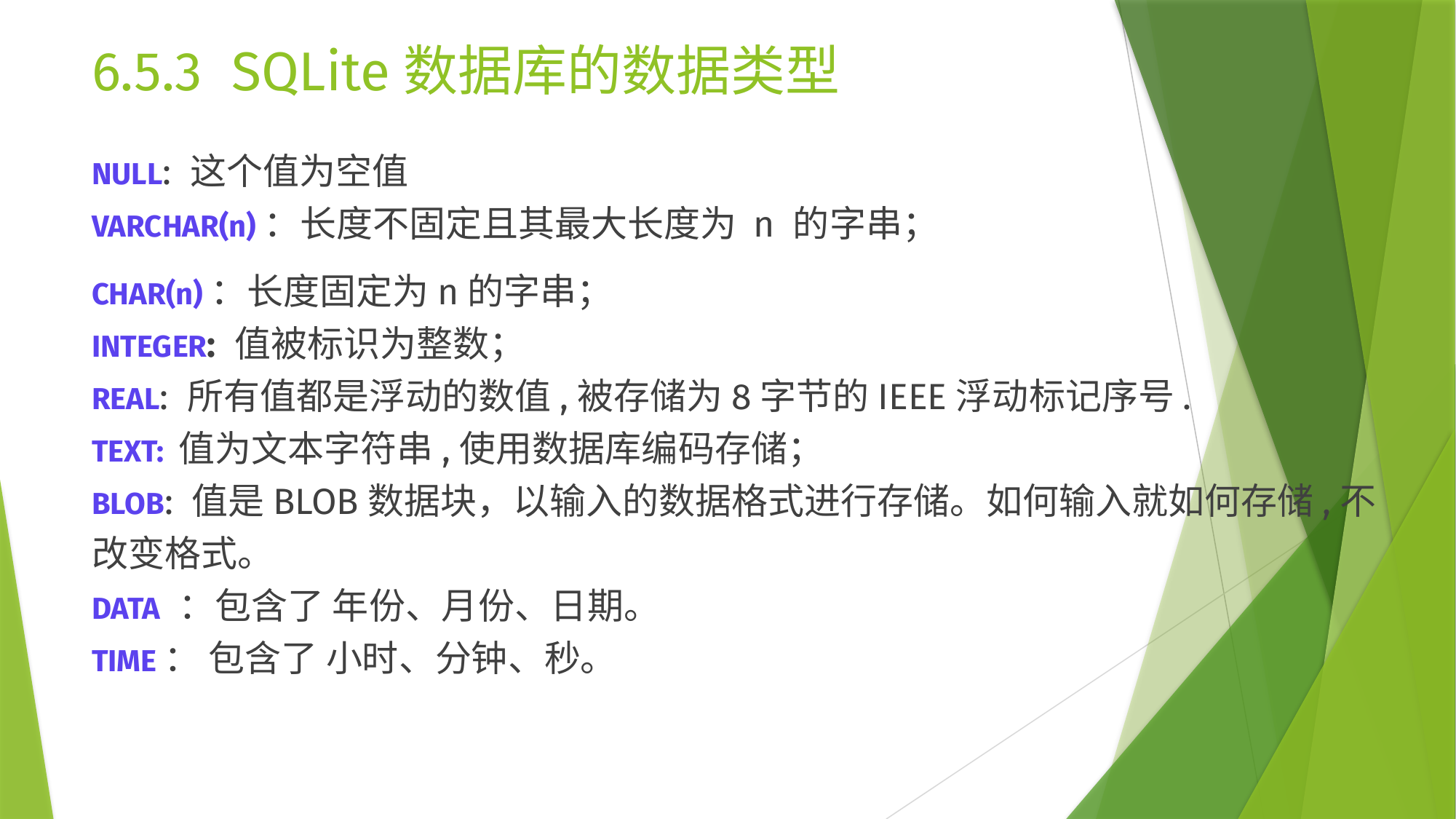

# 6.5.3  SQLite数据库的数据类型
NULL: 这个值为空值 
VARCHAR(n)：长度不固定且其最大长度为 n 的字串；
CHAR(n)：长度固定为n的字串； 
INTEGER: 值被标识为整数； 
REAL: 所有值都是浮动的数值,被存储为8字节的IEEE浮动标记序号. 
TEXT: 值为文本字符串,使用数据库编码存储； 
BLOB: 值是BLOB数据块，以输入的数据格式进行存储。如何输入就如何存储,不改变格式。 
DATA ：包含了 年份、月份、日期。 
TIME： 包含了 小时、分钟、秒。